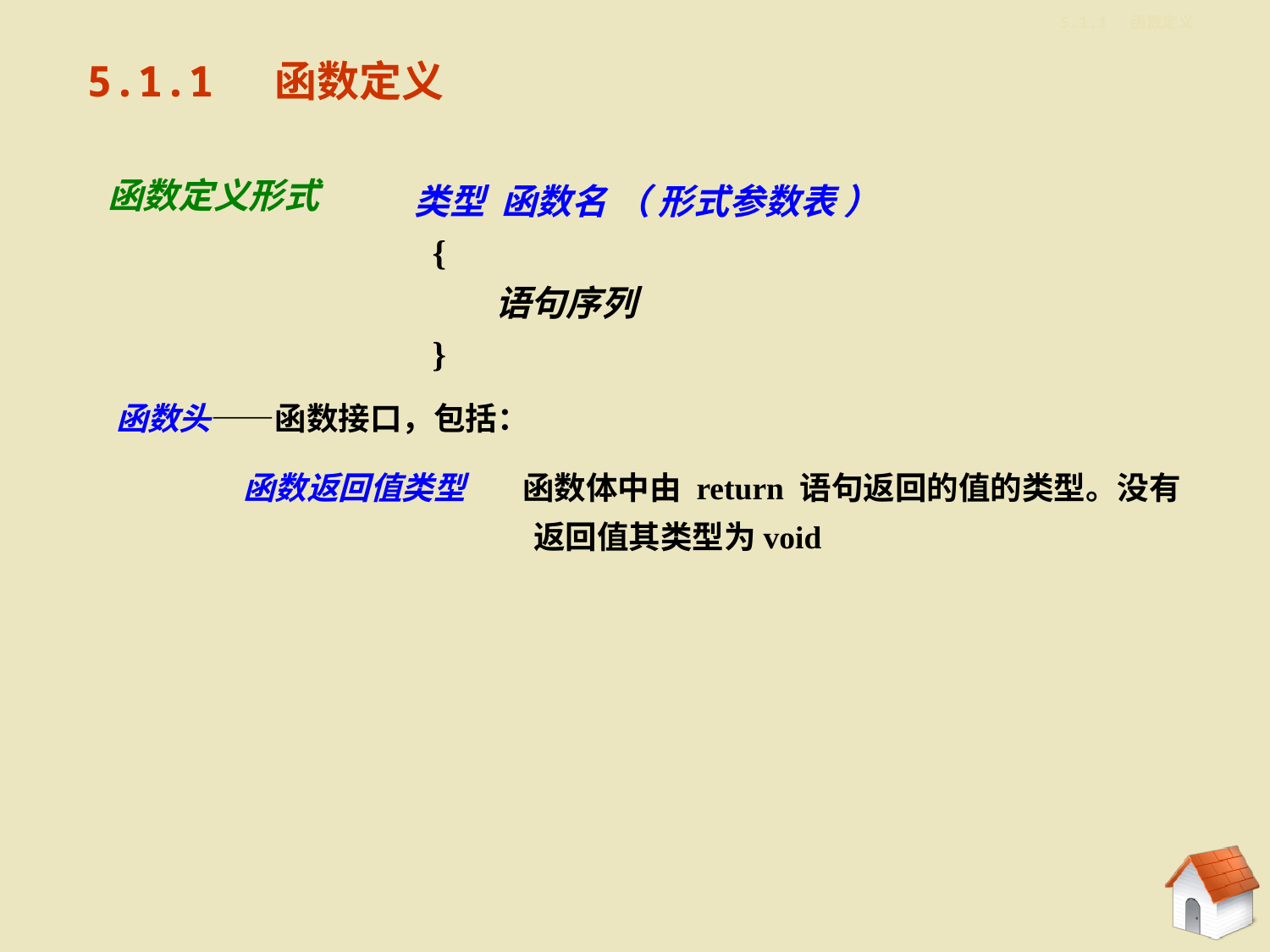

5.1.1  函数定义
5.1.1  函数定义
函数定义形式
类型  函数名 （ 形式参数表 ）
  {
         语句序列
  }
函数头——函数接口，包括：
	函数返回值类型        函数体中由 return 语句返回的值的类型。没有
			    返回值其类型为void